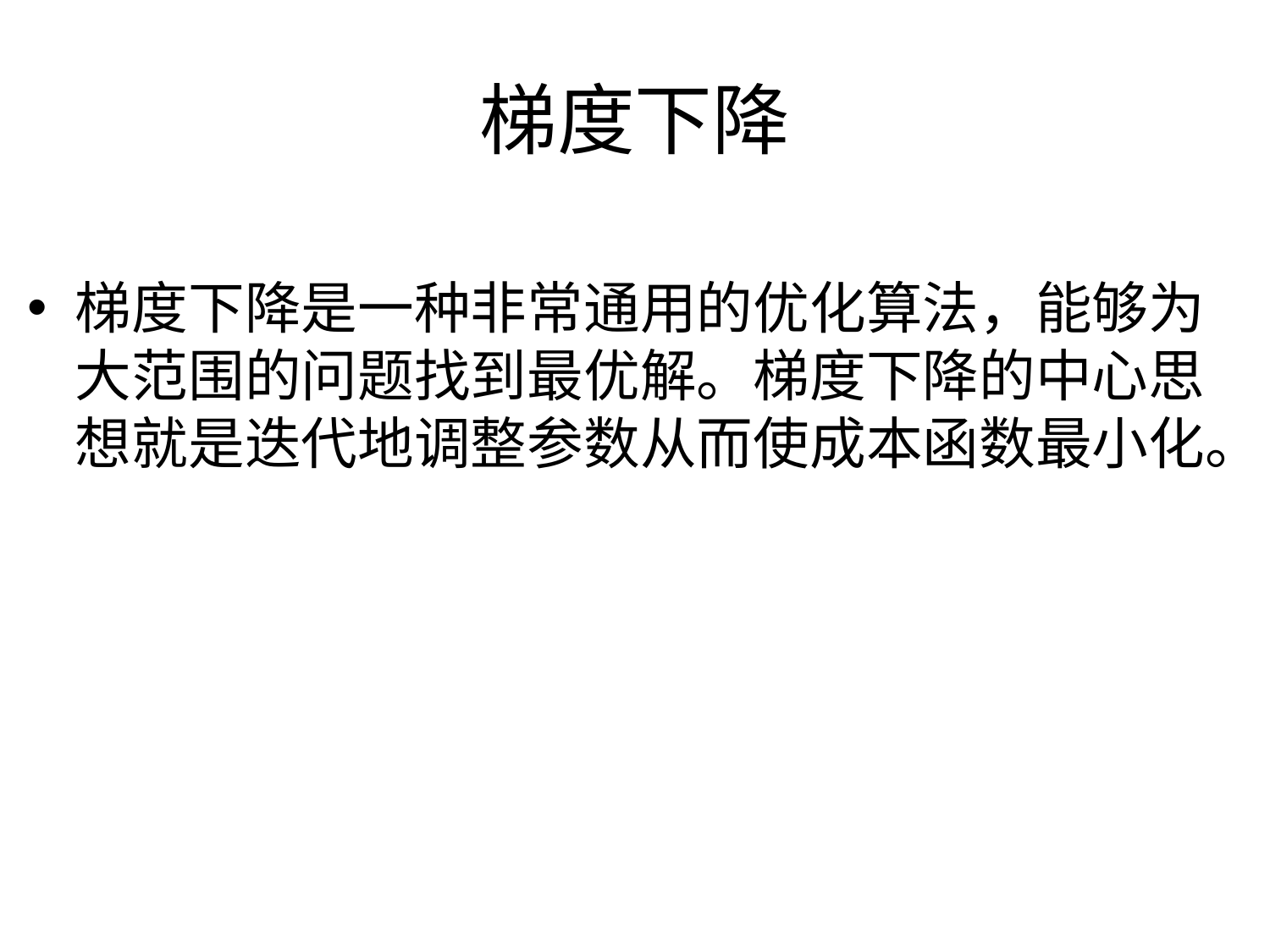

# 梯度下降
梯度下降是一种非常通用的优化算法，能够为大范围的问题找到最优解。梯度下降的中心思想就是迭代地调整参数从而使成本函数最小化。